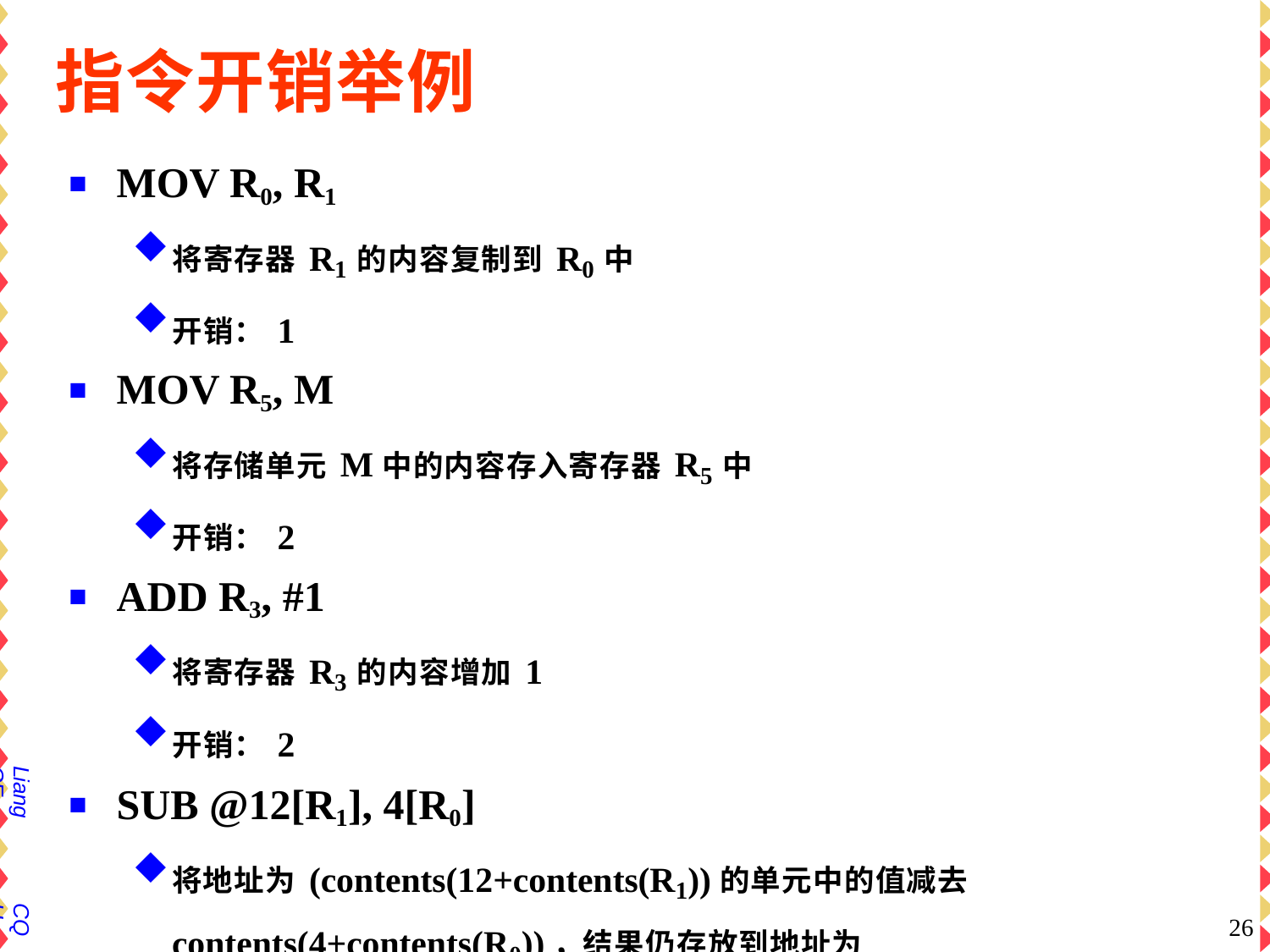

# 指令开销举例
MOV R0, R1
将寄存器R1的内容复制到R0中
开销：1
MOV R5, M
将存储单元M中的内容存入寄存器R5中
开销：2
ADD R3, #1
将寄存器R3的内容增加1
开销：2
SUB @12[R1], 4[R0]
将地址为(contents(12+contents(R1))的单元中的值减去 contents(4+contents(R0))，结果仍存放到地址为 (contents(12+contents(R1))的单元中。
开销：3
Liang GE
CQU
26